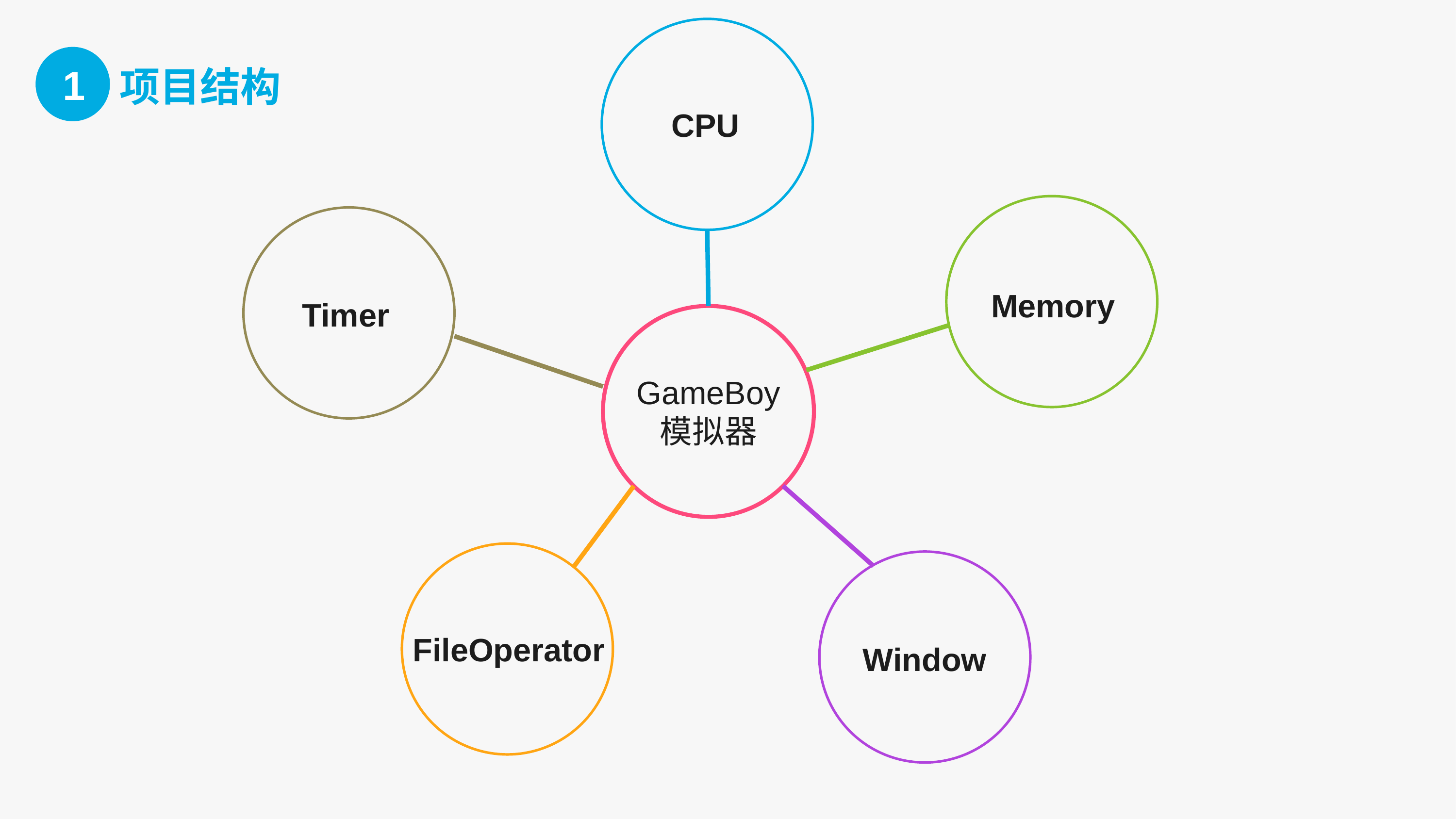

1
项目结构
CPU

Memory
Timer

GameBoy
模拟器

FileOperator
Window